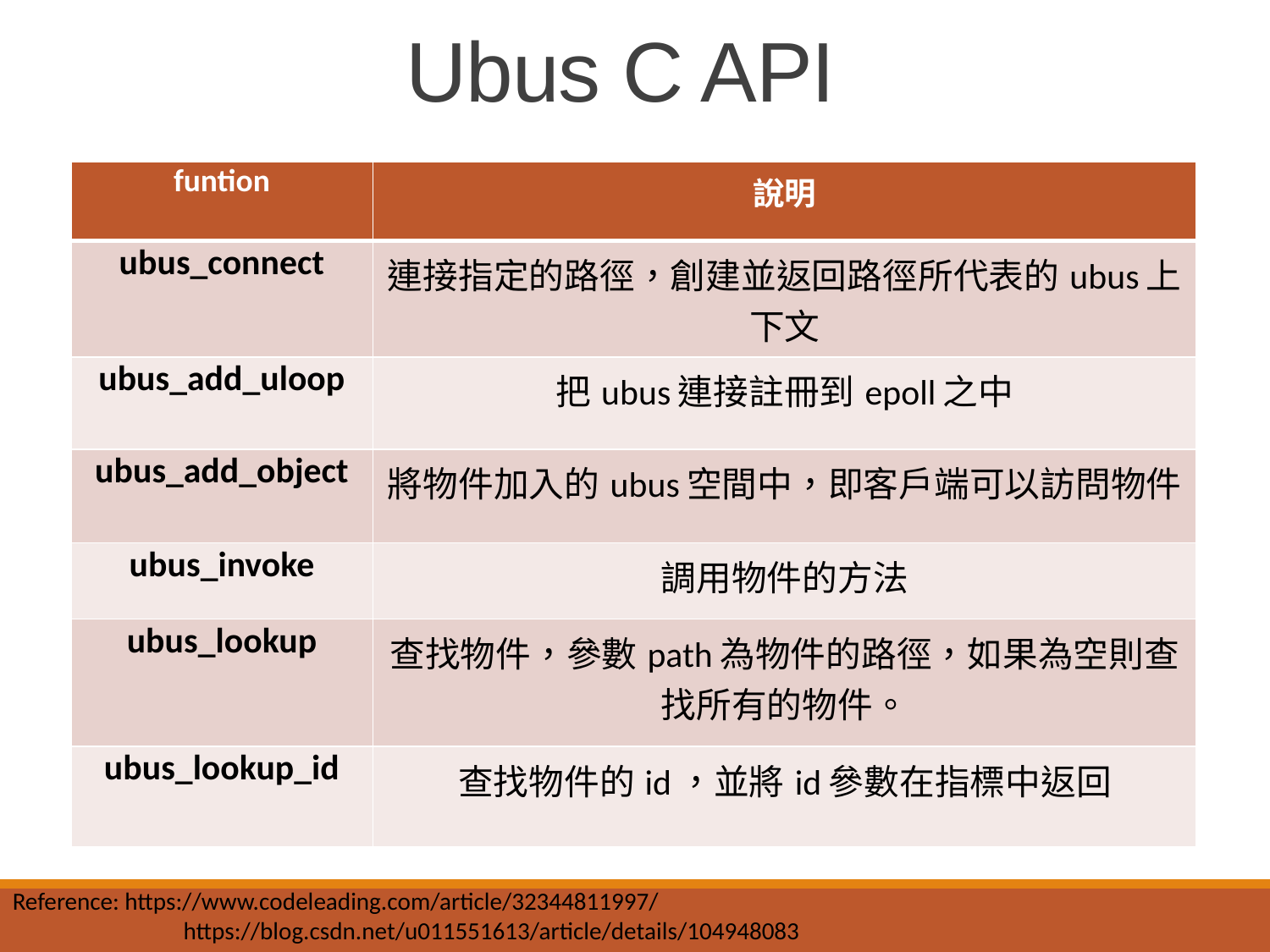

# Ubus C API
| funtion | 說明 |
| --- | --- |
| ubus\_connect | 連接指定的路徑，創建並返回路徑所代表的ubus上下文 |
| ubus\_add\_uloop | 把ubus連接註冊到epoll之中 |
| ubus\_add\_object | 將物件加入的ubus空間中，即客戶端可以訪問物件 |
| ubus\_invoke | 調用物件的方法 |
| ubus\_lookup | 查找物件，參數path為物件的路徑，如果為空則查找所有的物件。 |
| ubus\_lookup\_id | 查找物件的id，並將id參數在指標中返回 |
Reference: https://www.codeleading.com/article/32344811997/
	        https://blog.csdn.net/u011551613/article/details/104948083